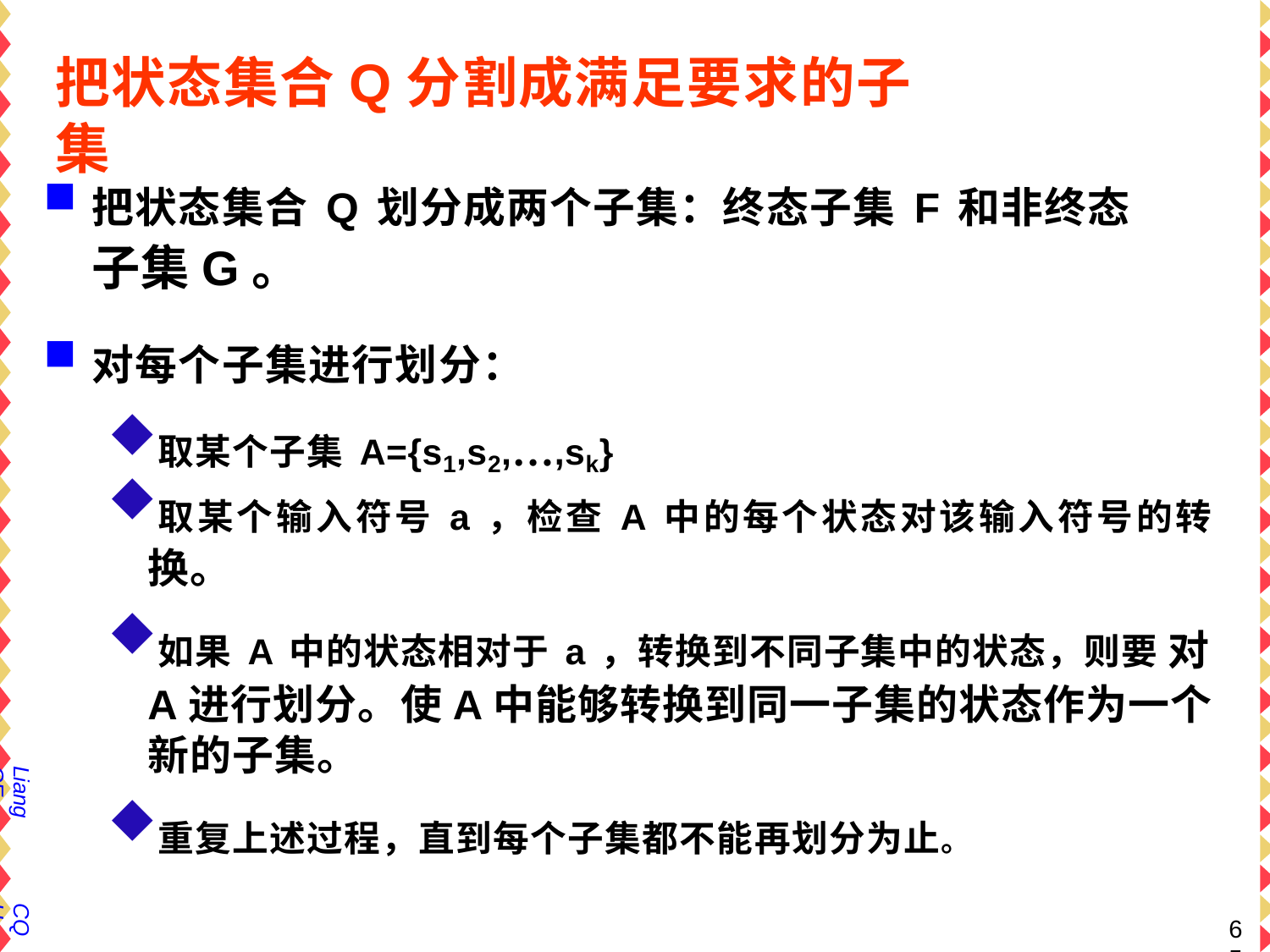

# 把状态集合Q分割成满足要求的子集
把状态集合Q划分成两个子集：终态子集F和非终态 子集G。
对每个子集进行划分：
取某个子集A={s1,s2,…,sk}
取某个输入符号a，检查A中的每个状态对该输入符号的转 换。
如果A中的状态相对于a，转换到不同子集中的状态，则要 对A进行划分。使A中能够转换到同一子集的状态作为一个 新的子集。
重复上述过程，直到每个子集都不能再划分为止。
Liang GE
CQU
65